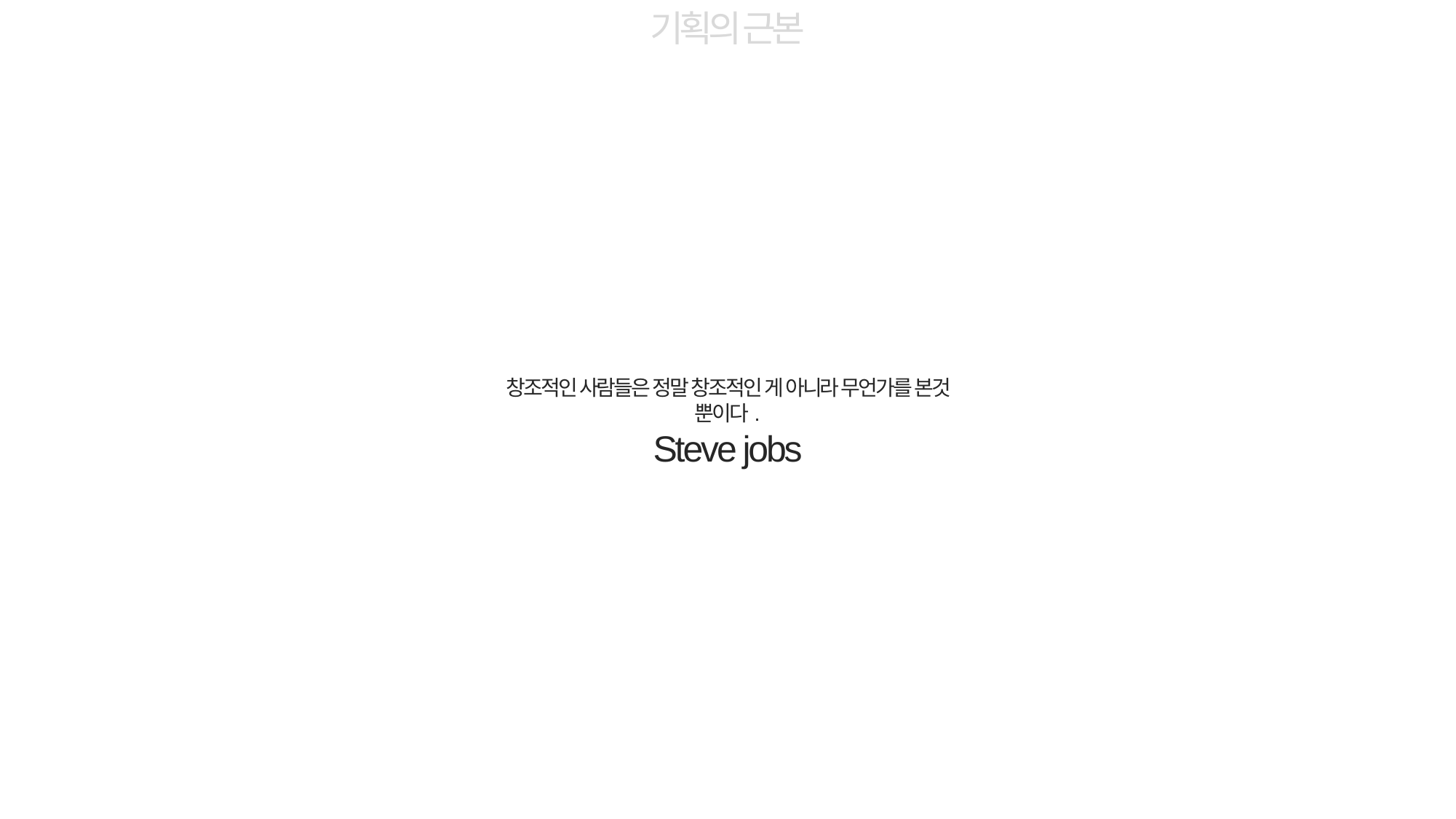

기획의 근본
창조적인 사람들은 정말 창조적인 게 아니라 무언가를 본것 뿐이다.
Steve jobs